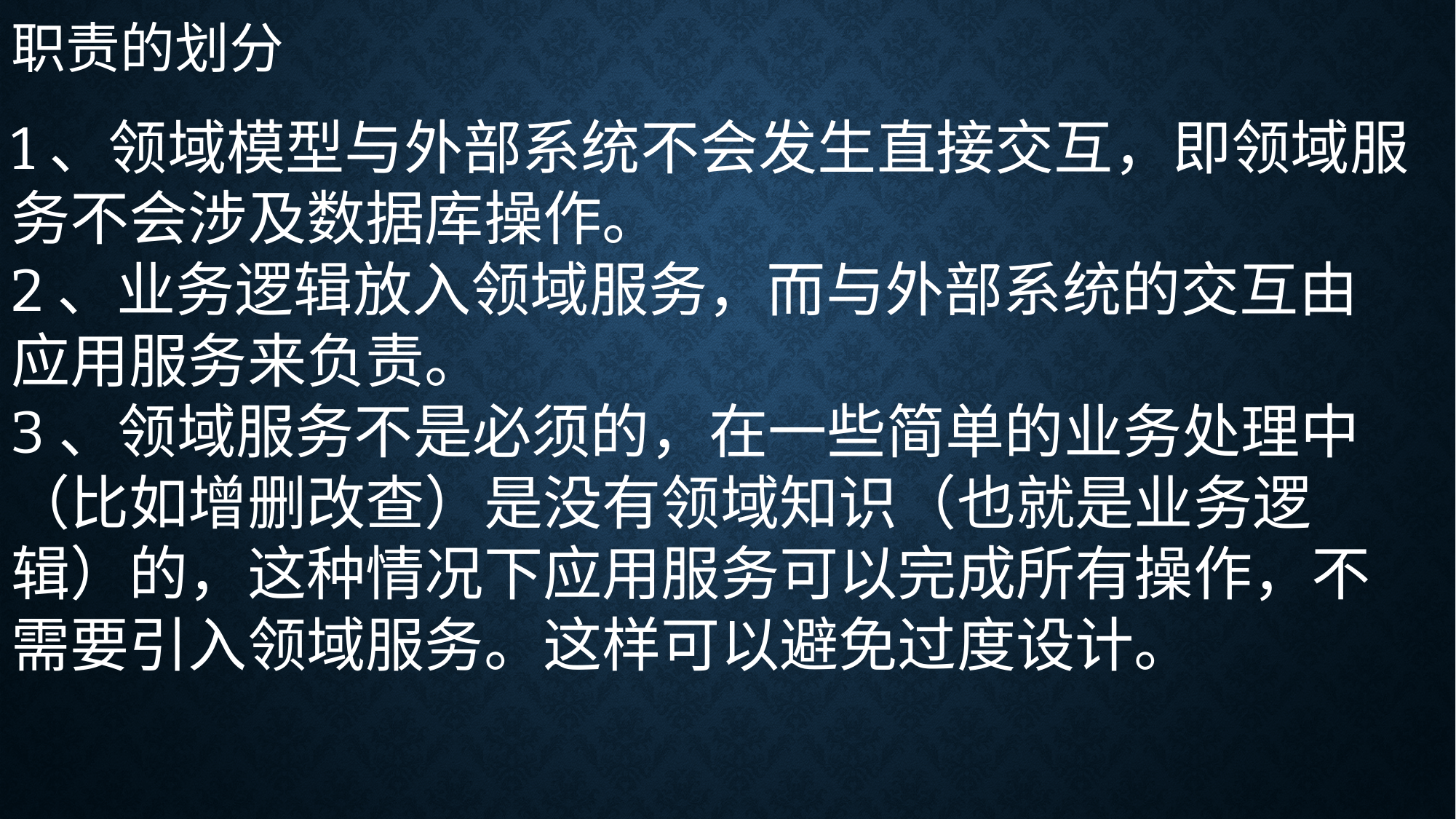

职责的划分
1、领域模型与外部系统不会发生直接交互，即领域服务不会涉及数据库操作。
2、业务逻辑放入领域服务，而与外部系统的交互由应用服务来负责。
3、领域服务不是必须的，在一些简单的业务处理中（比如增删改查）是没有领域知识（也就是业务逻辑）的，这种情况下应用服务可以完成所有操作，不需要引入领域服务。这样可以避免过度设计。